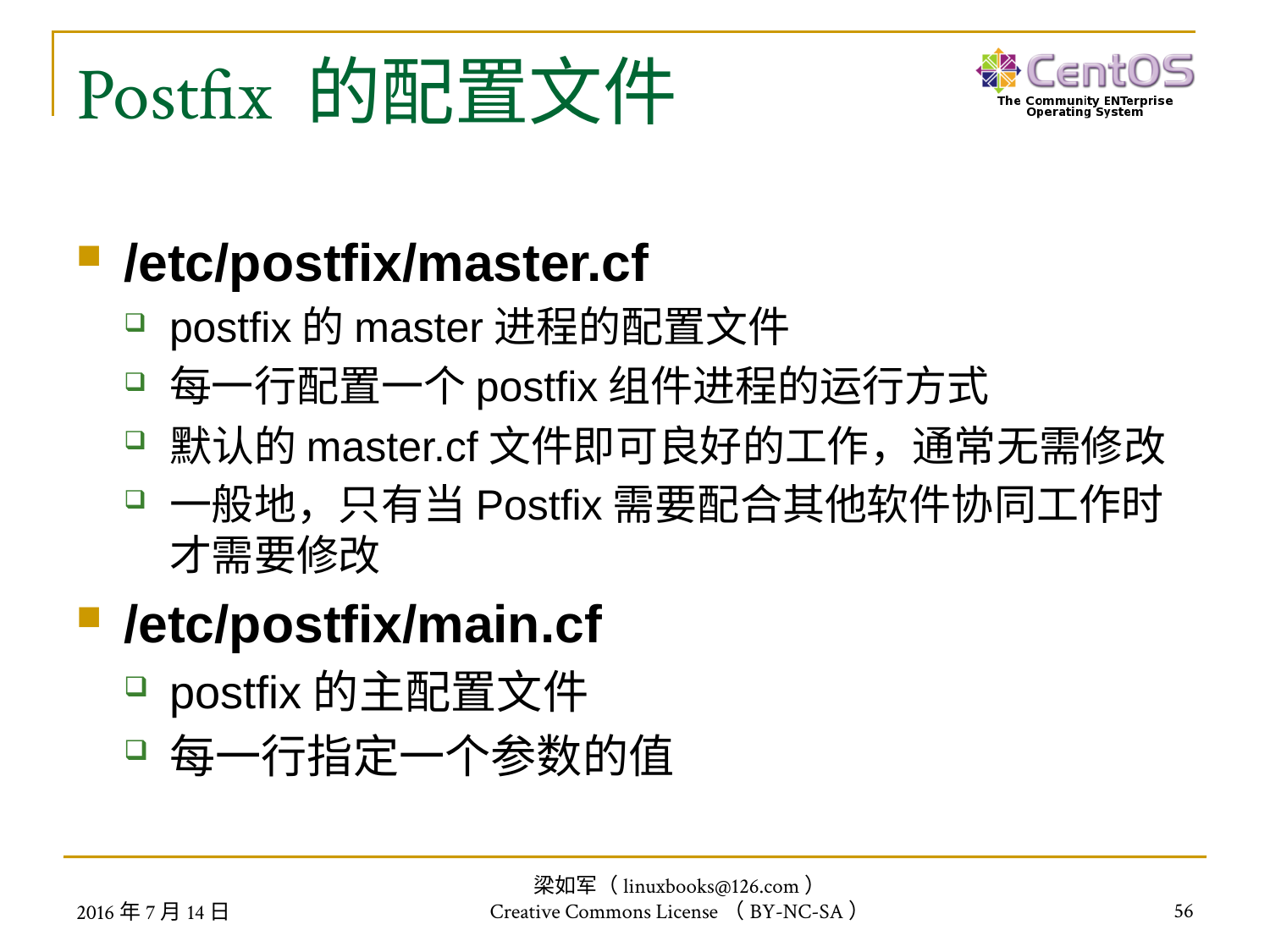

# Postfix 的配置文件
/etc/postfix/master.cf
postfix的master进程的配置文件
每一行配置一个postfix组件进程的运行方式
默认的master.cf文件即可良好的工作，通常无需修改
一般地，只有当Postfix需要配合其他软件协同工作时才需要修改
/etc/postfix/main.cf
postfix的主配置文件
每一行指定一个参数的值
梁如军（linuxbooks@126.com）
Creative Commons License（BY-NC-SA）
2016年7月14日
56